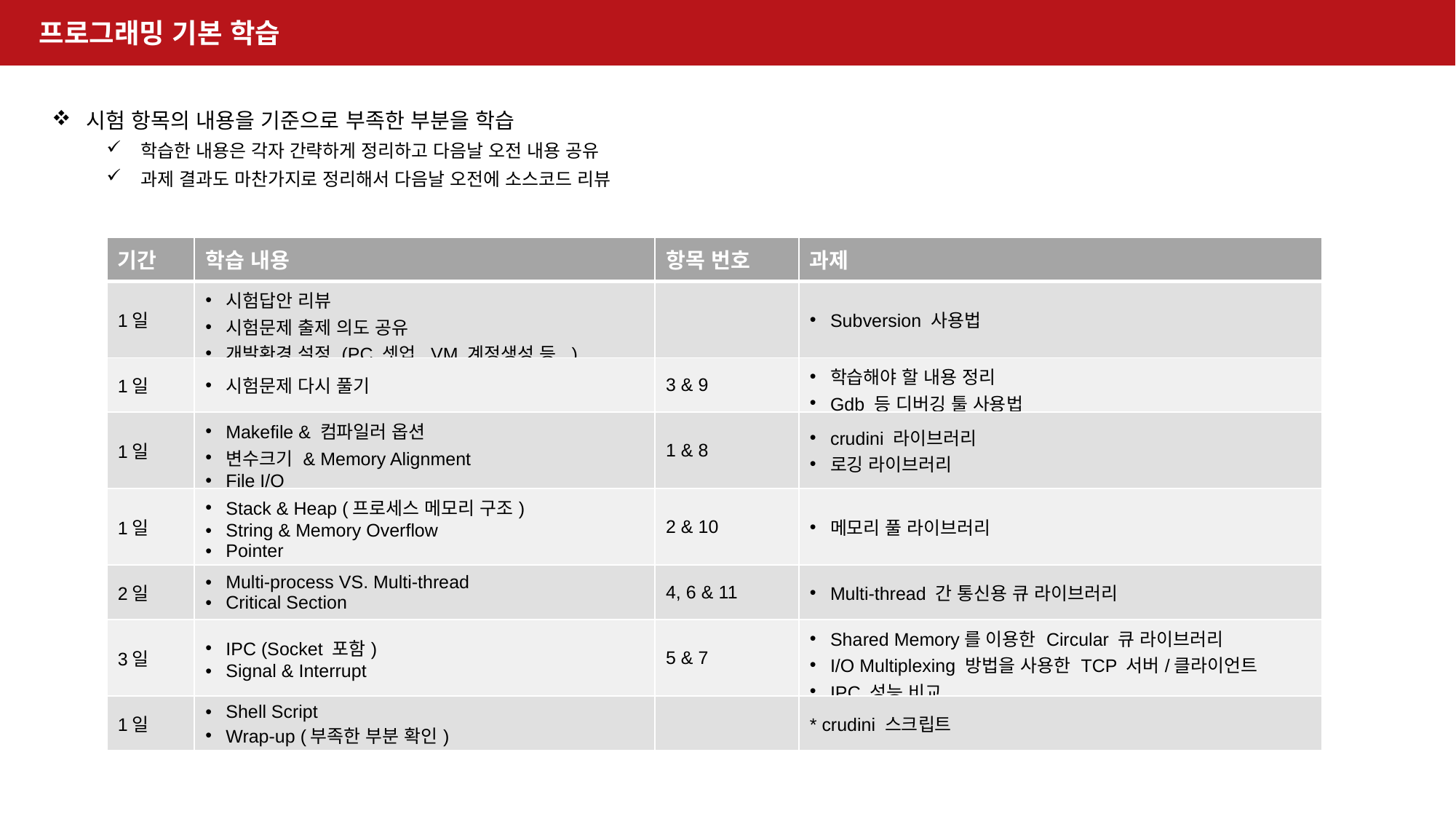

프로그래밍 기본 학습
시험 항목의 내용을 기준으로 부족한 부분을 학습
학습한 내용은 각자 간략하게 정리하고 다음날 오전 내용 공유
과제 결과도 마찬가지로 정리해서 다음날 오전에 소스코드 리뷰

| 기간 | 학습 내용 | 항목 번호 | 과제 |
| --- | --- | --- | --- |
| 1일 | 시험답안 리뷰 시험문제 출제 의도 공유 개발환경 설정 (PC 셋업, VM 계정생성 등..) |  | Subversion 사용법 |
| 1일 | 시험문제 다시 풀기 | 3 & 9 | 학습해야 할 내용 정리 Gdb 등 디버깅 툴 사용법 |
| 1일 | Makefile & 컴파일러 옵션 변수크기 & Memory Alignment File I/O | 1 & 8 | crudini 라이브러리 로깅 라이브러리 |
| 1일 | Stack & Heap (프로세스 메모리 구조) String & Memory Overflow Pointer | 2 & 10 | 메모리 풀 라이브러리 |
| 2일 | Multi-process VS. Multi-thread Critical Section | 4, 6 & 11 | Multi-thread 간 통신용 큐 라이브러리 |
| 3일 | IPC (Socket 포함) Signal & Interrupt | 5 & 7 | Shared Memory를 이용한 Circular 큐 라이브러리 I/O Multiplexing 방법을 사용한 TCP 서버/클라이언트 IPC 성능 비교 |
| 1일 | Shell Script Wrap-up (부족한 부분 확인) |  | \* crudini 스크립트 |